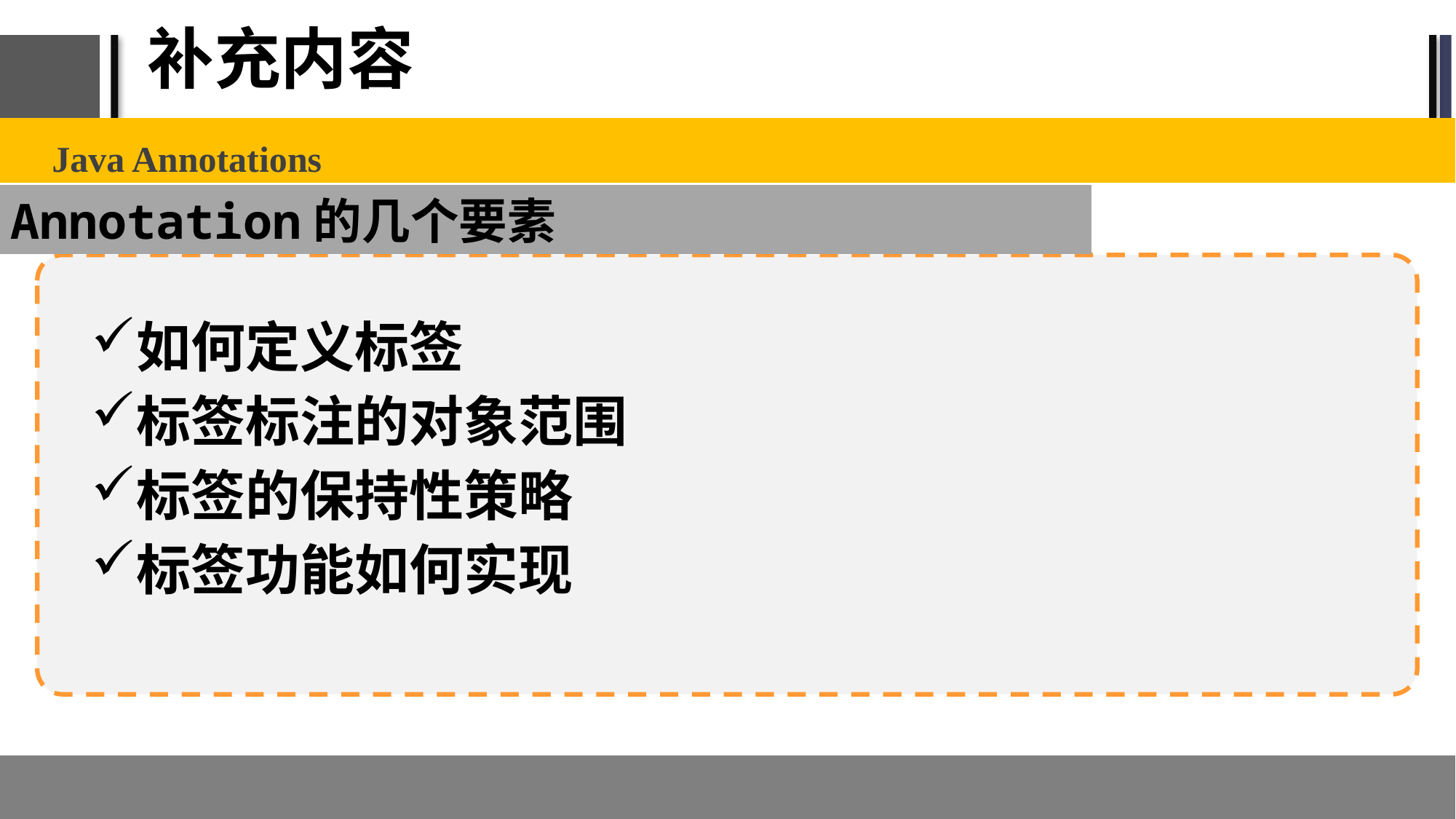

# 补充内容

Java Annotations
Annotation的几个要素

如何定义标签
标签标注的对象范围
标签的保持性策略
标签功能如何实现